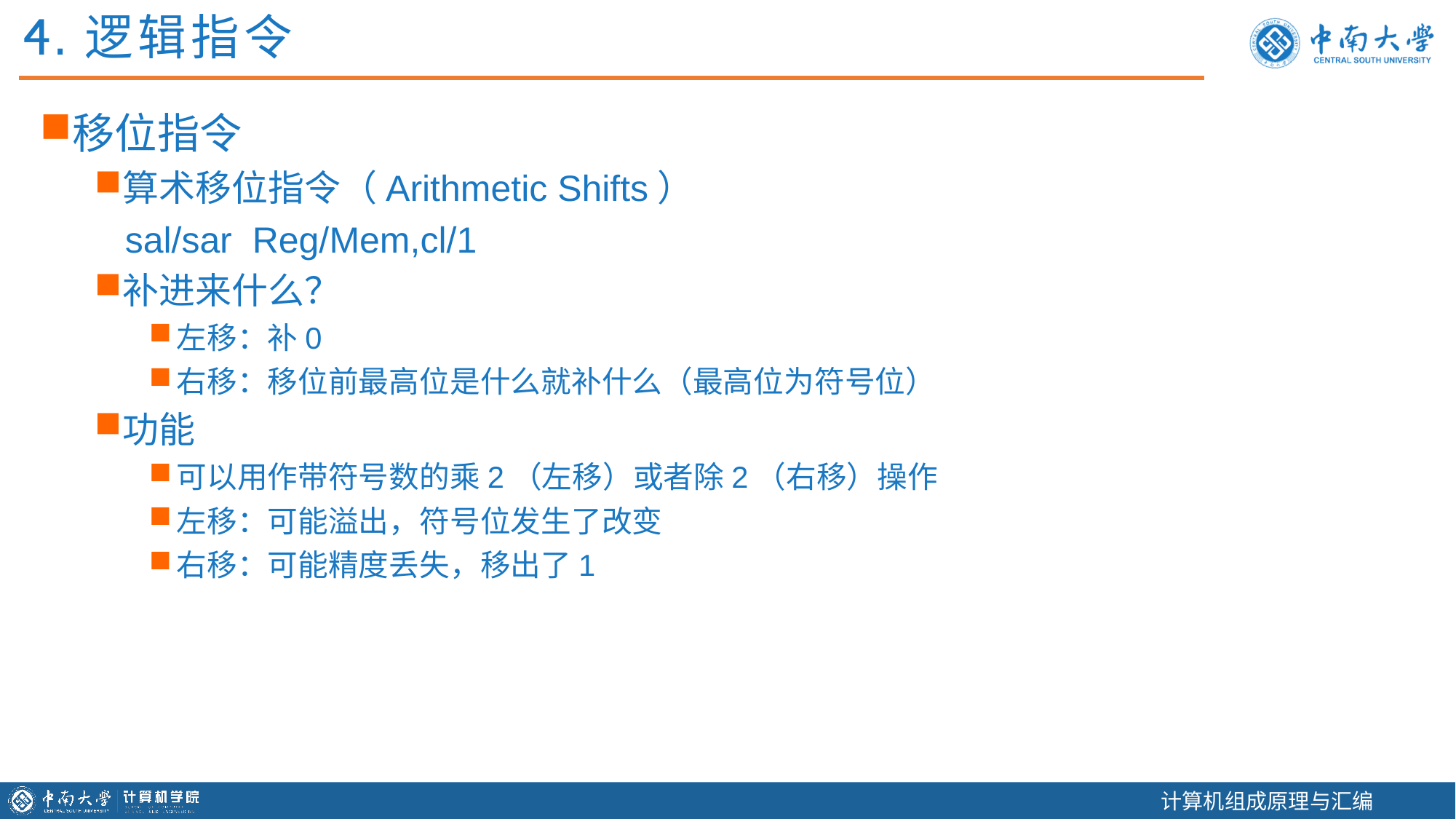

4.逻辑指令
移位指令
算术移位指令（Arithmetic Shifts）
   sal/sar  Reg/Mem,cl/1
补进来什么？
左移：补0
右移：移位前最高位是什么就补什么（最高位为符号位）
功能
可以用作带符号数的乘2（左移）或者除2（右移）操作
左移：可能溢出，符号位发生了改变
右移：可能精度丢失，移出了1